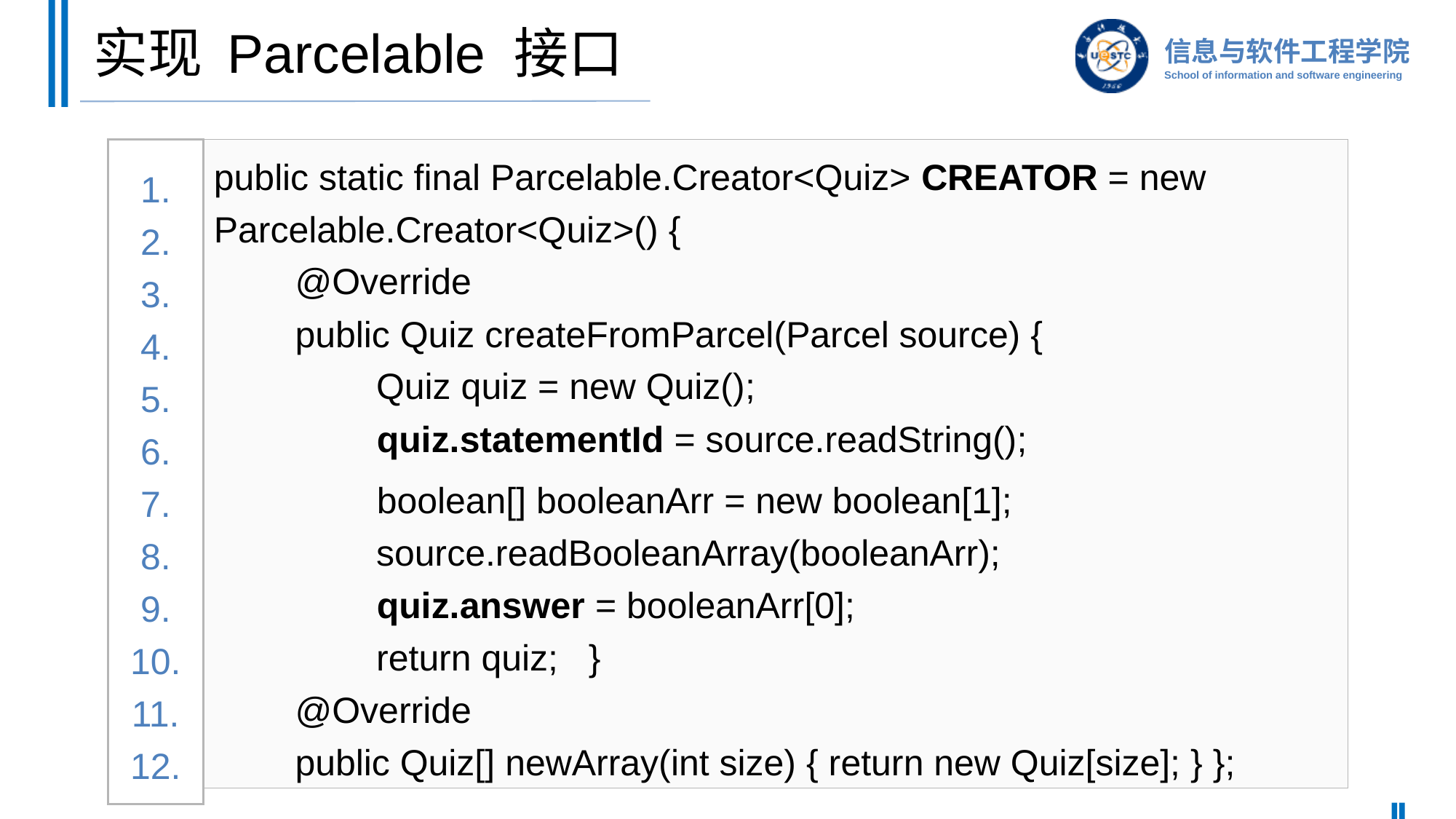

# 实现 Parcelable 接口
1.
2.
3.
4.
5.
6.
7.
8.
9.
10.
11.
12.
public static final Parcelable.Creator<Quiz> CREATOR = new Parcelable.Creator<Quiz>() {
        @Override
        public Quiz createFromParcel(Parcel source) {
                Quiz quiz = new Quiz();
                quiz.statementId = source.readString();
                boolean[] booleanArr = new boolean[1];
                source.readBooleanArray(booleanArr);
                quiz.answer = booleanArr[0];
                return quiz;   }
        @Override
        public Quiz[] newArray(int size) { return new Quiz[size]; } };
51